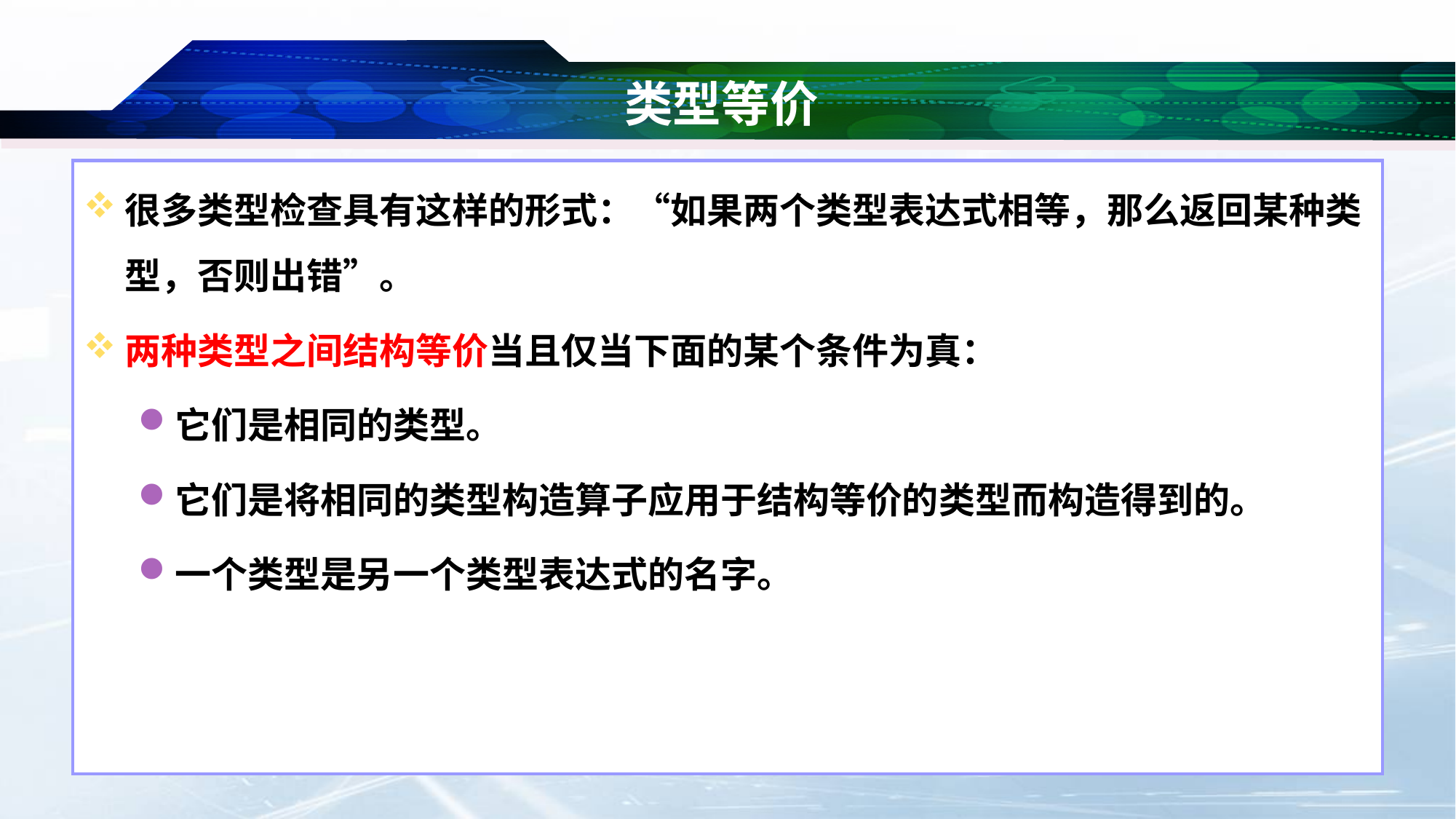

# 类型等价
很多类型检查具有这样的形式：“如果两个类型表达式相等，那么返回某种类型，否则出错”。
两种类型之间结构等价当且仅当下面的某个条件为真：
它们是相同的类型。
它们是将相同的类型构造算子应用于结构等价的类型而构造得到的。
一个类型是另一个类型表达式的名字。